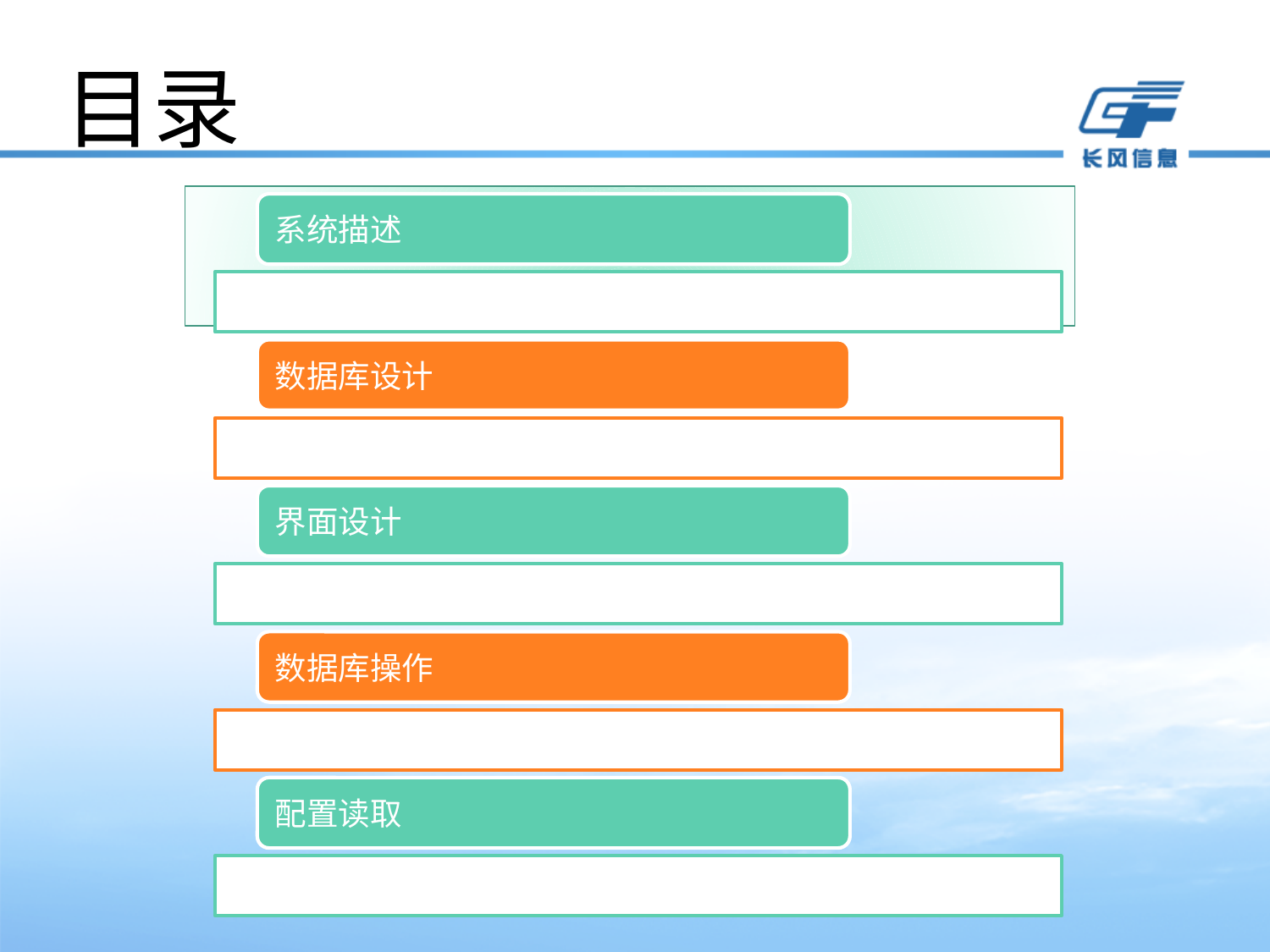

# 目录

系统描述
数据库设计
界面设计
配置读取
数据库操作